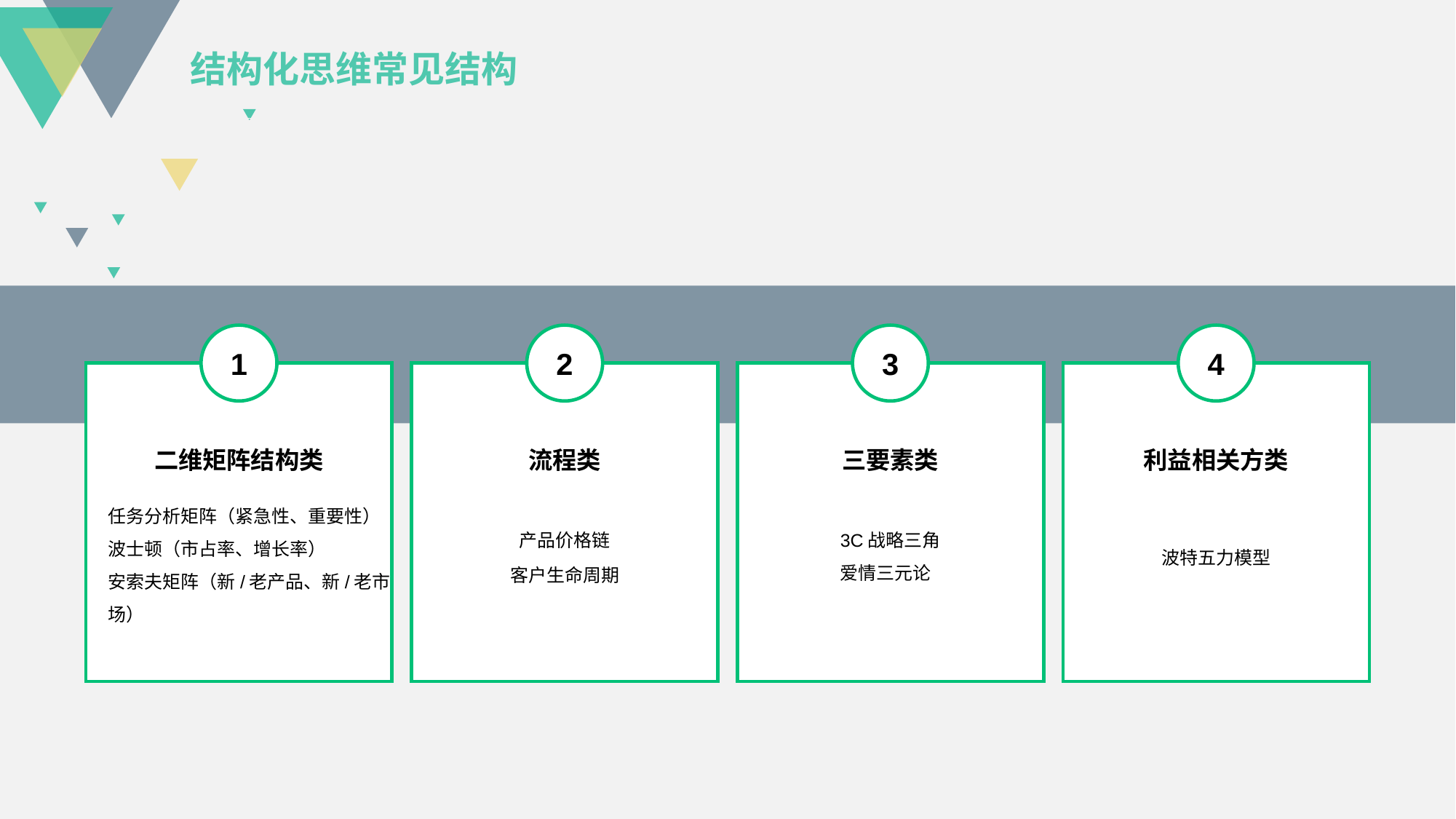

结构化思维常见结构

1
2
3
4

二维矩阵结构类
任务分析矩阵（紧急性、重要性）
波士顿（市占率、增长率）
安索夫矩阵（新/老产品、新/老市场）
流程类
产品价格链
客户生命周期
三要素类
3C战略三角
爱情三元论
利益相关方类
波特五力模型